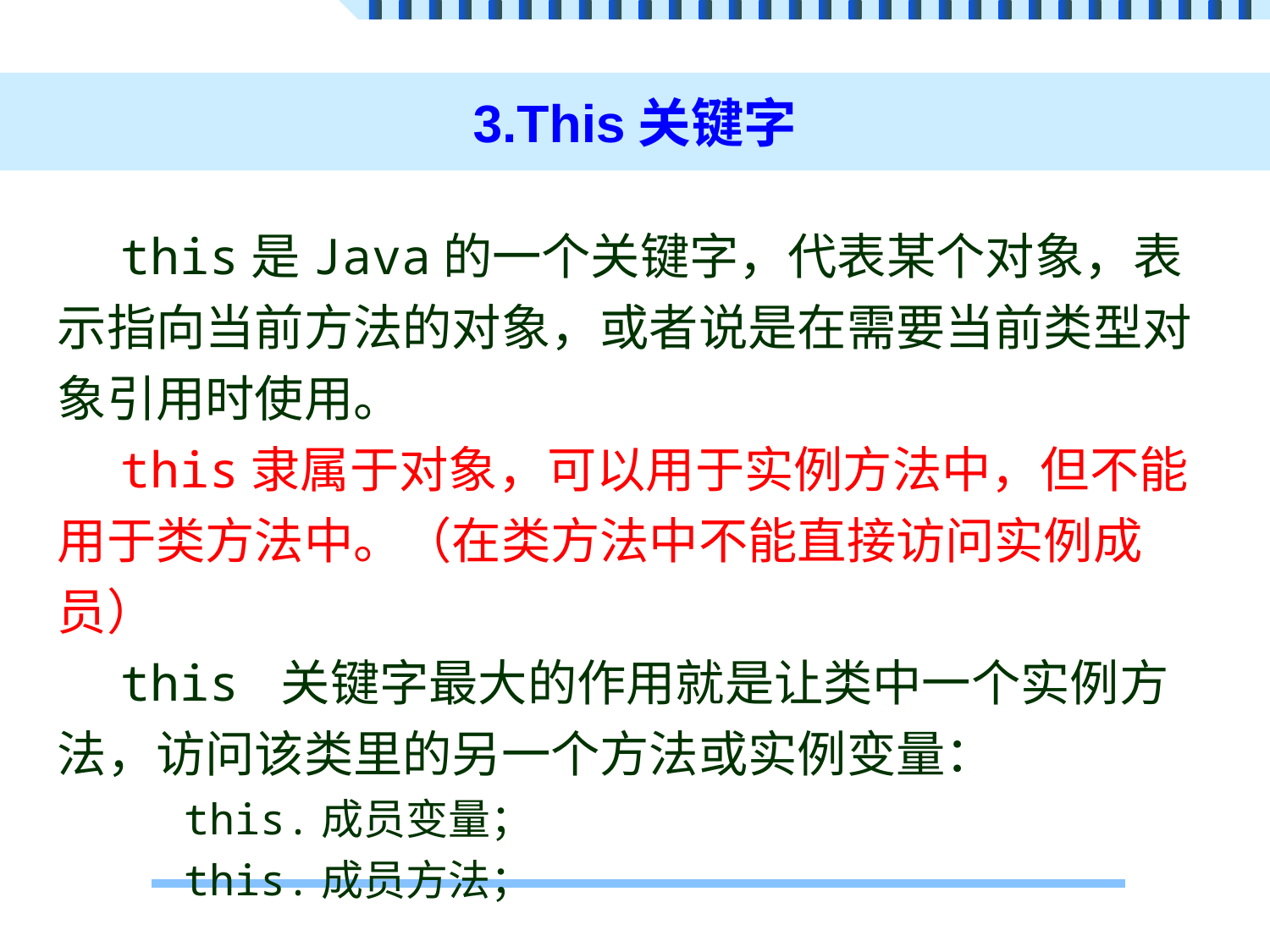

# 3.This关键字
this是Java的一个关键字，代表某个对象，表示指向当前方法的对象，或者说是在需要当前类型对象引用时使用。
this隶属于对象，可以用于实例方法中，但不能用于类方法中。（在类方法中不能直接访问实例成员）
this 关键字最大的作用就是让类中一个实例方法，访问该类里的另一个方法或实例变量：
	this.成员变量；
	this.成员方法；